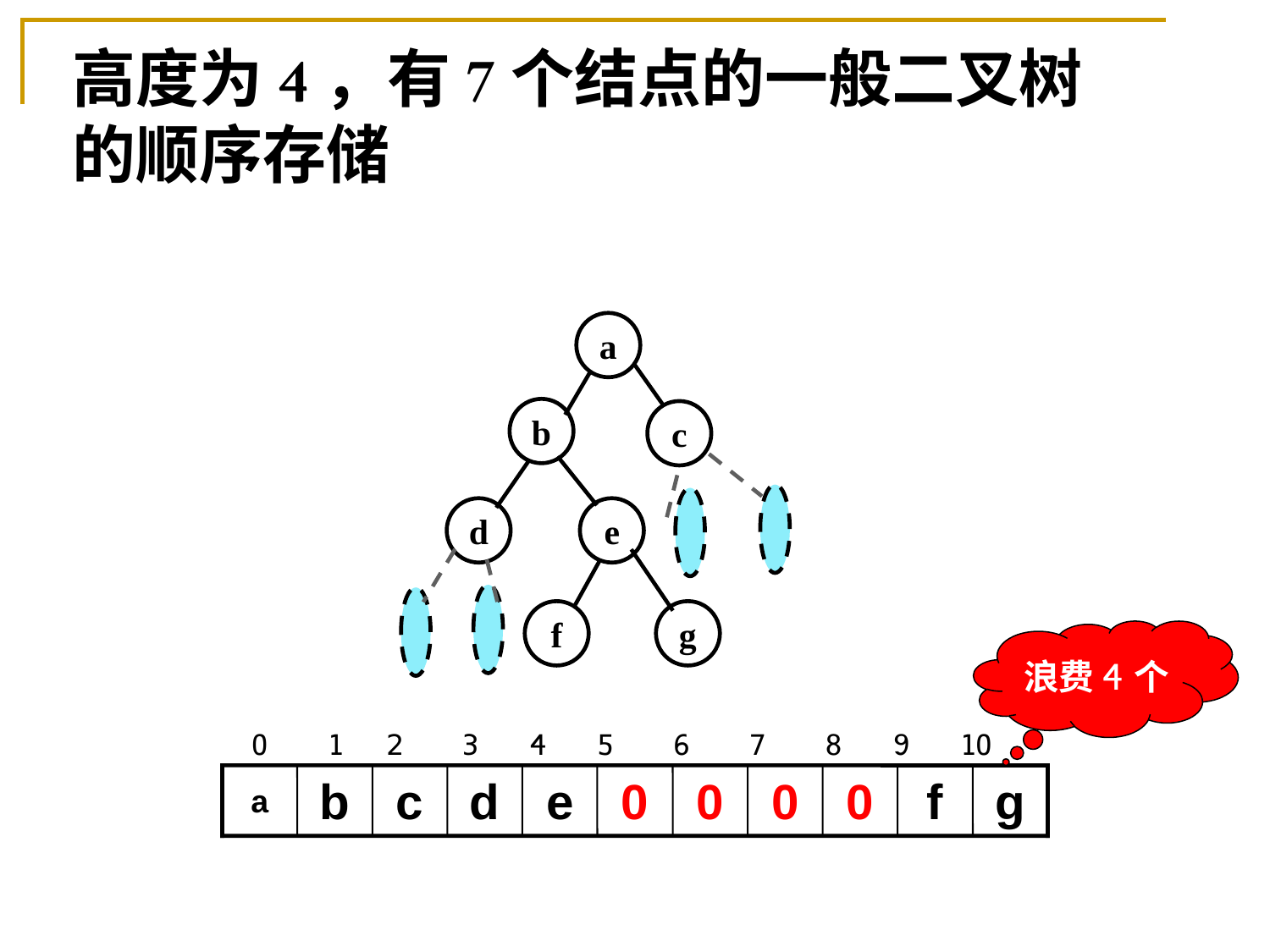

# 高度为4，有7个结点的一般二叉树的顺序存储
a

b
c

d
e

f
g

浪费4个
  0       1     2       3      4      5       6       7       8      9      10

a
b
c
d
e
0
0
0
0
f
g